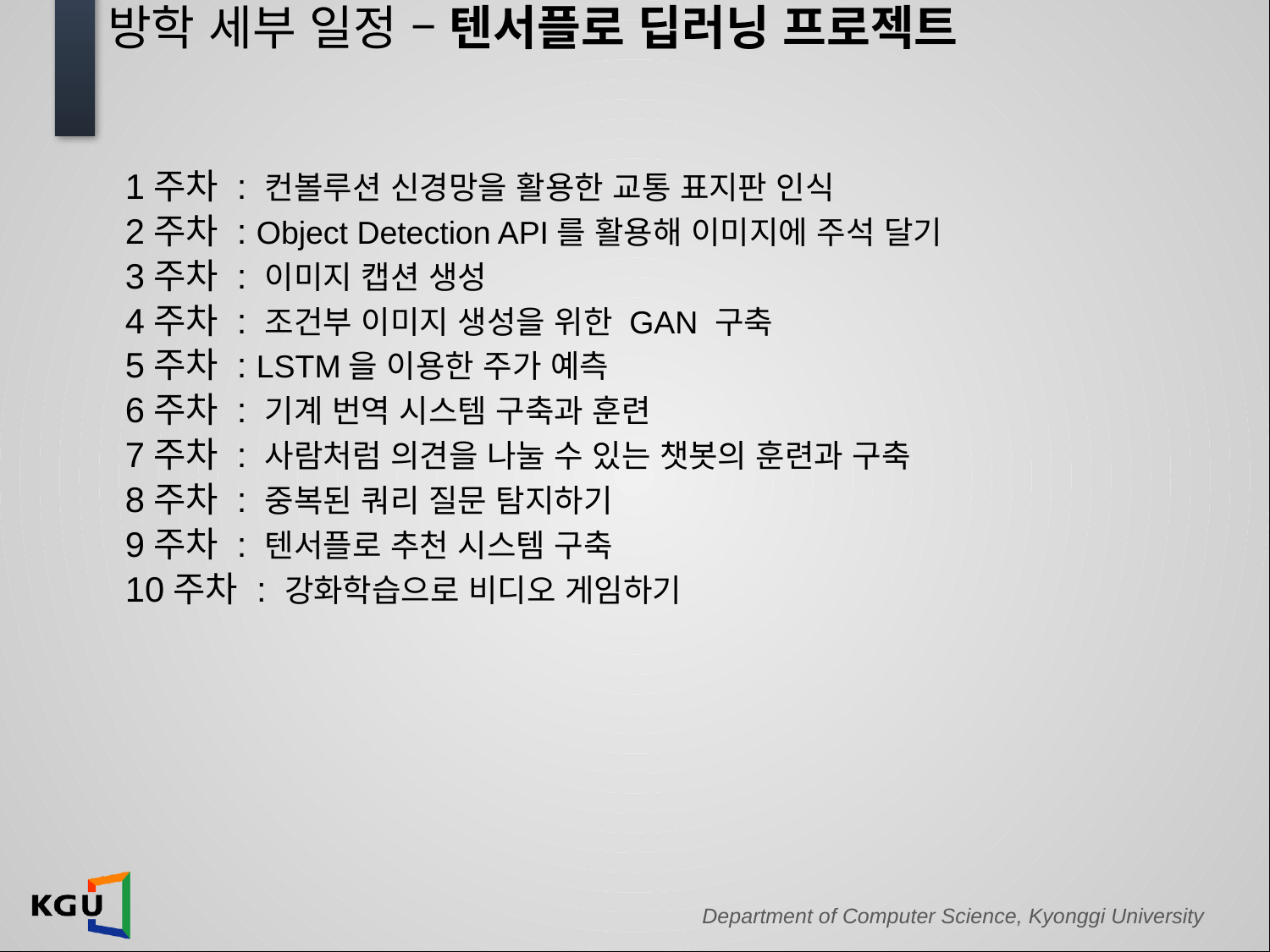

# 방학 세부 일정 – 텐서플로 딥러닝 프로젝트
1주차 : 컨볼루션 신경망을 활용한 교통 표지판 인식
2주차 : Object Detection API를 활용해 이미지에 주석 달기
3주차 : 이미지 캡션 생성
4주차 : 조건부 이미지 생성을 위한 GAN 구축
5주차 : LSTM을 이용한 주가 예측
6주차 : 기계 번역 시스템 구축과 훈련
7주차 : 사람처럼 의견을 나눌 수 있는 챗봇의 훈련과 구축
8주차 : 중복된 쿼리 질문 탐지하기
9주차 : 텐서플로 추천 시스템 구축
10주차 : 강화학습으로 비디오 게임하기